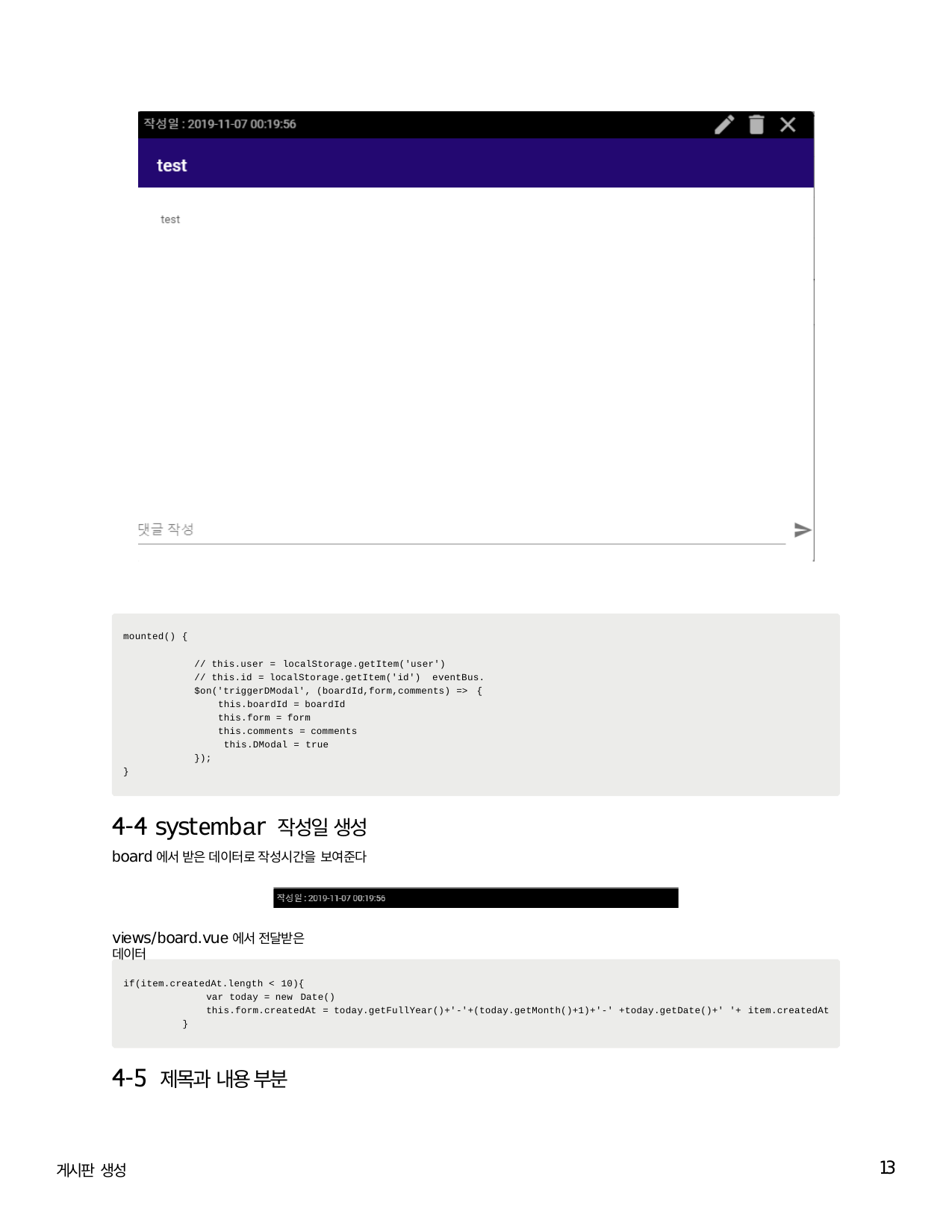

mounted() {

// this.user = localStorage.getItem('user')
// this.id = localStorage.getItem('id')  eventBus.$on('triggerDModal', (boardId,form,comments) => {
this.boardId = boardId  this.form = form  this.comments = comments  this.DModal = true
});
}
4-4 systembar 작성일 생성
board에서 받은 데이터로 작성시간을 보여준다

views/board.vue에서 전달받은 데이터

if(item.createdAt.length < 10){
var today = new Date()
this.form.createdAt = today.getFullYear()+'-'+(today.getMonth()+1)+'-' +today.getDate()+' '+ item.createdAt
}
4-5 제목과 내용 부분
13
게시판 생성